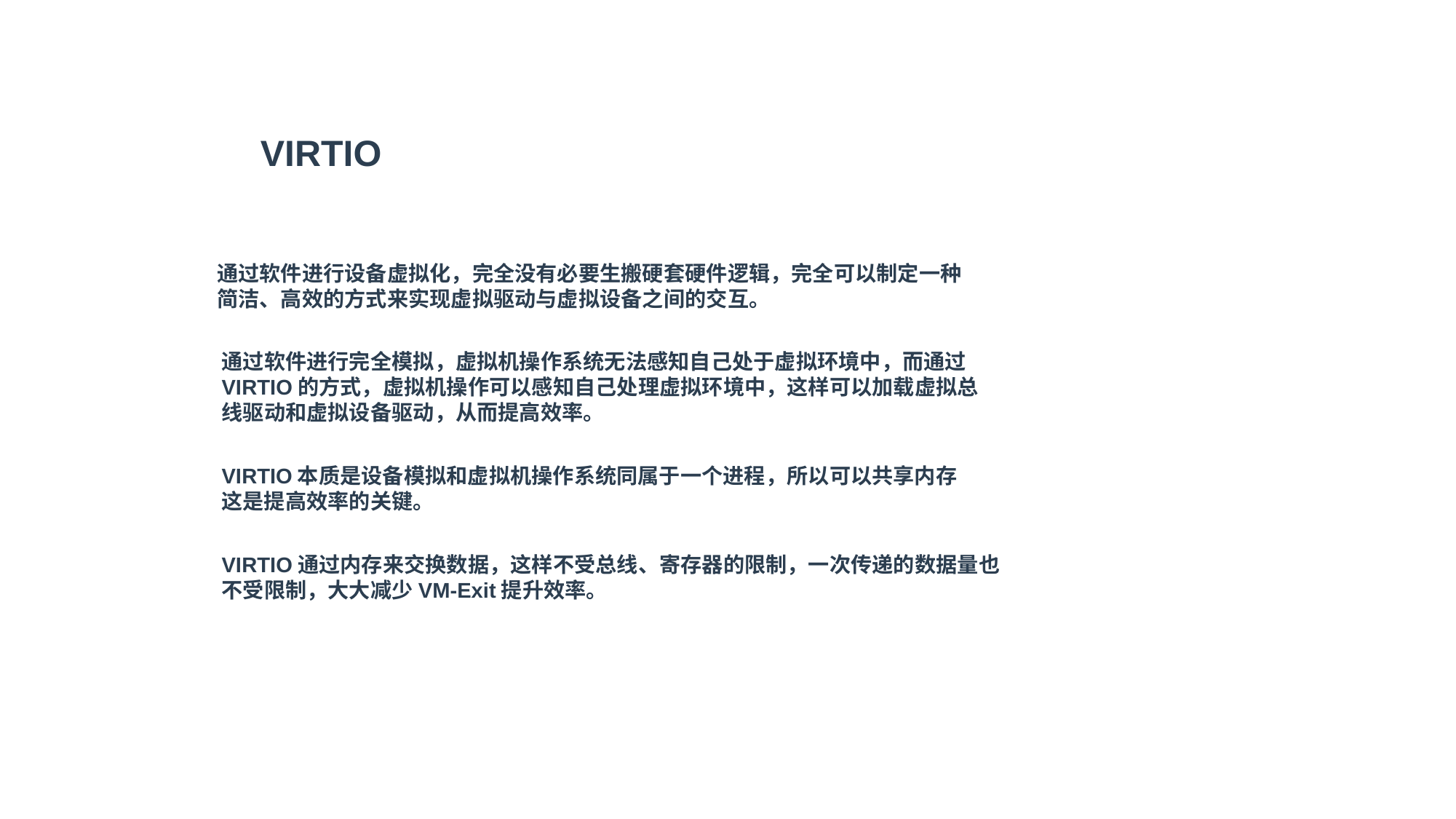

VIRTIO
通过软件进行设备虚拟化，完全没有必要生搬硬套硬件逻辑，完全可以制定一种
简洁、高效的方式来实现虚拟驱动与虚拟设备之间的交互。
通过软件进行完全模拟，虚拟机操作系统无法感知自己处于虚拟环境中，而通过
VIRTIO的方式，虚拟机操作可以感知自己处理虚拟环境中，这样可以加载虚拟总
线驱动和虚拟设备驱动，从而提高效率。
VIRTIO本质是设备模拟和虚拟机操作系统同属于一个进程，所以可以共享内存
这是提高效率的关键。
VIRTIO通过内存来交换数据，这样不受总线、寄存器的限制，一次传递的数据量也
不受限制，大大减少VM-Exit提升效率。